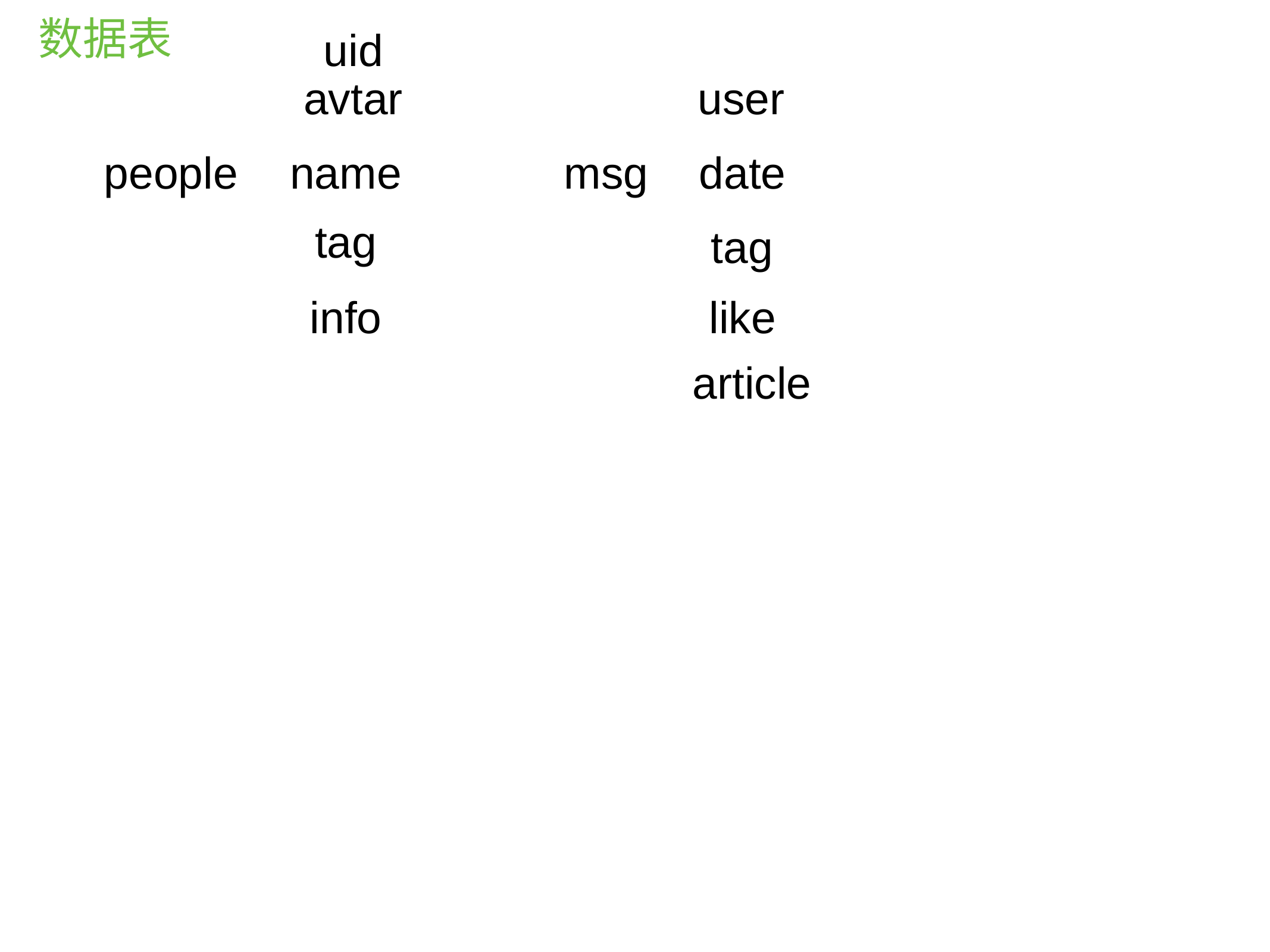

数据表
uid
avtar
user
people
name
msg
date
tag
tag
info
like
article